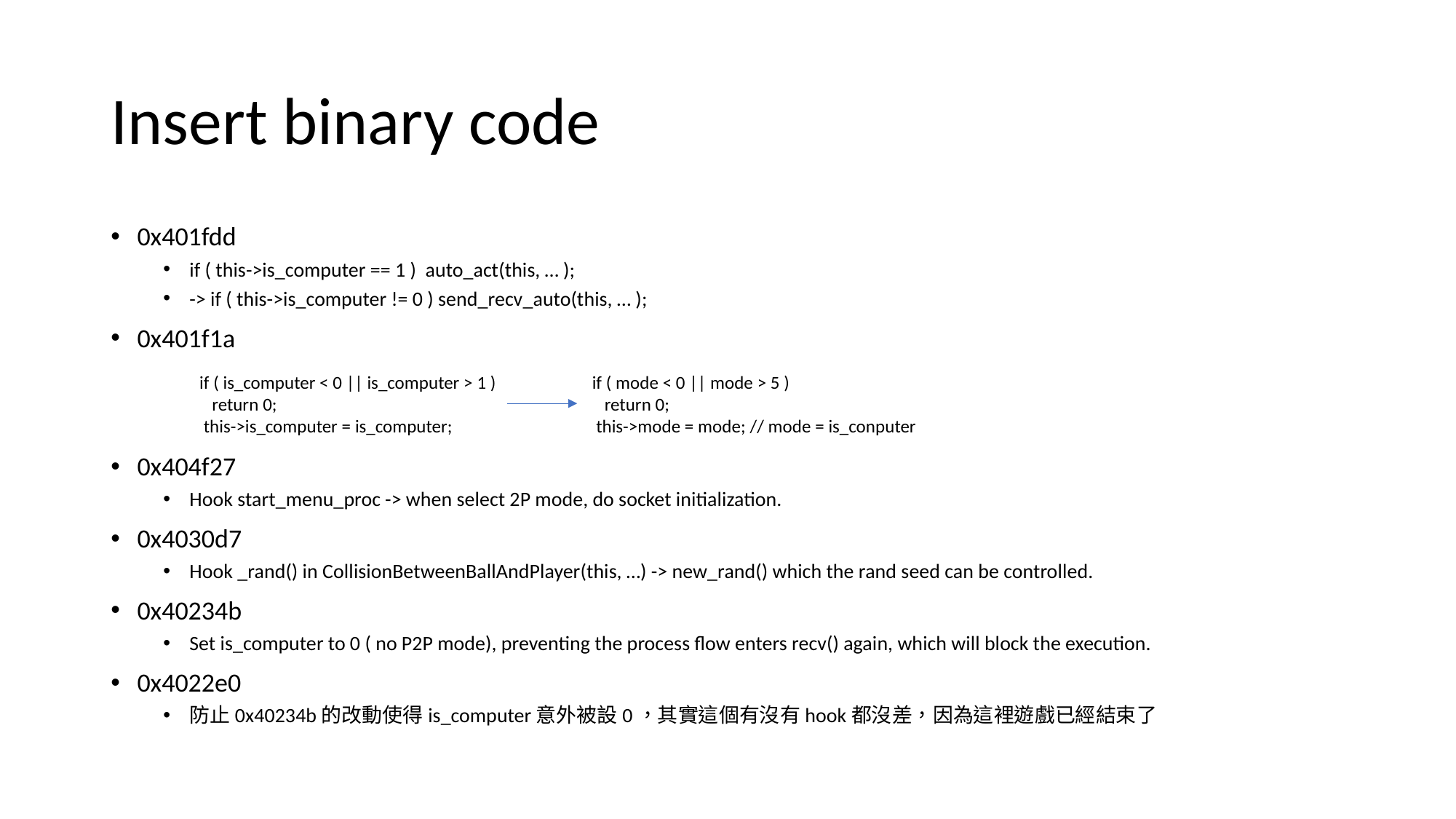

# Insert binary code
0x401fdd
if ( this->is_computer == 1 )  auto_act(this, … );
-> if ( this->is_computer != 0 ) send_recv_auto(this, … );
0x401f1a

0x404f27
Hook start_menu_proc -> when select 2P mode, do socket initialization.
0x4030d7
Hook _rand() in CollisionBetweenBallAndPlayer(this, …) -> new_rand() which the rand seed can be controlled.
0x40234b
Set is_computer to 0 ( no P2P mode), preventing the process flow enters recv() again, which will block the execution.
0x4022e0
防止0x40234b的改動使得is_computer意外被設0，其實這個有沒有hook都沒差，因為這裡遊戲已經結束了

 if ( mode < 0 || mode > 5 )
    return 0;
  this->mode = mode; // mode = is_conputer
 if ( is_computer < 0 || is_computer > 1 )
    return 0;
  this->is_computer = is_computer;